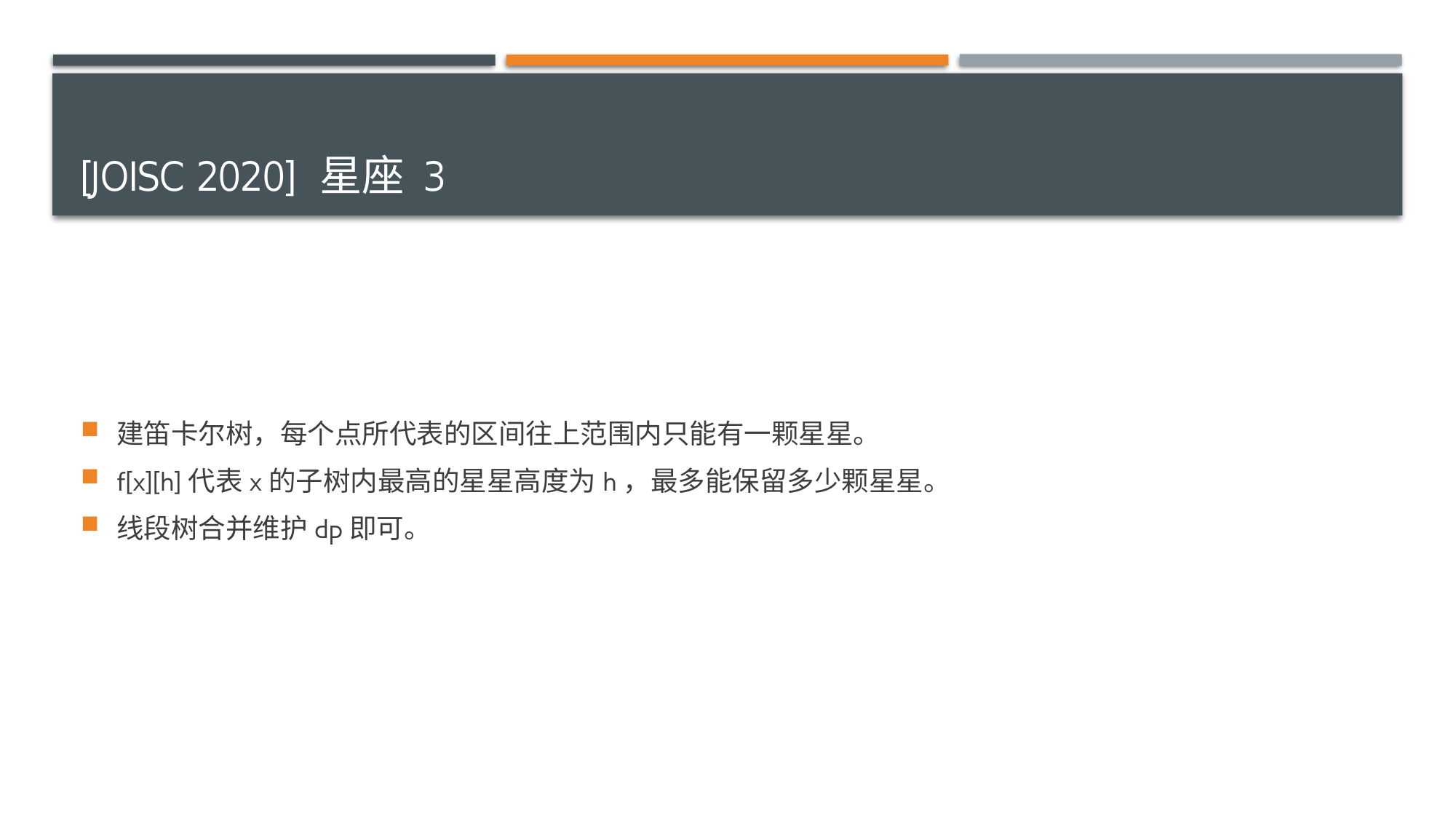

# [JOISC 2020] 星座 3
建笛卡尔树，每个点所代表的区间往上范围内只能有一颗星星。
f[x][h]代表x的子树内最高的星星高度为h，最多能保留多少颗星星。
线段树合并维护dp即可。